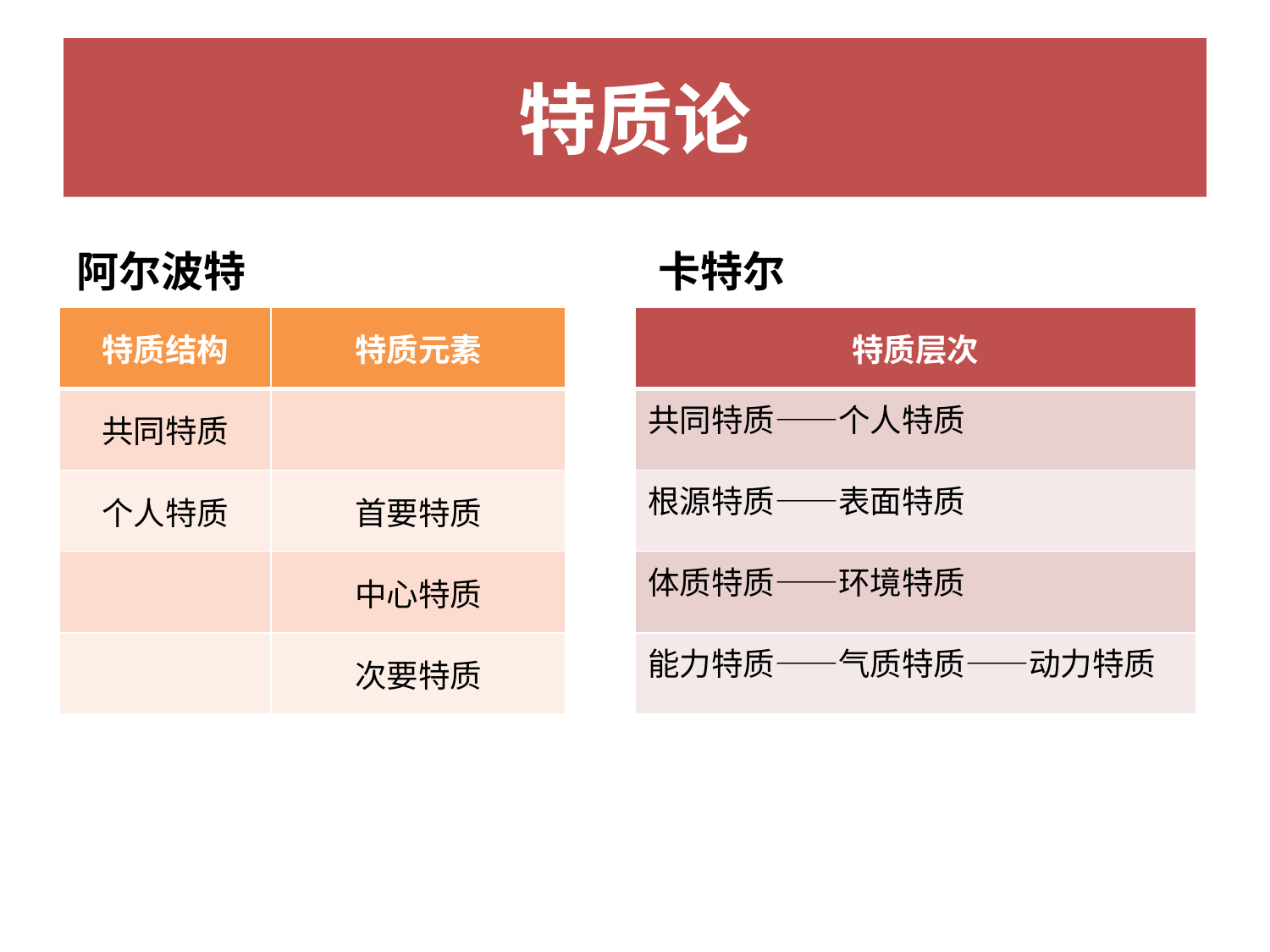

# 特质论
阿尔波特
卡特尔
| 特质结构 | 特质元素 |
| --- | --- |
| 共同特质 |  |
| 个人特质 | 首要特质 |
|  | 中心特质 |
|  | 次要特质 |
| 特质层次 |
| --- |
| 共同特质——个人特质 |
| 根源特质——表面特质 |
| 体质特质——环境特质 |
| 能力特质——气质特质——动力特质 |